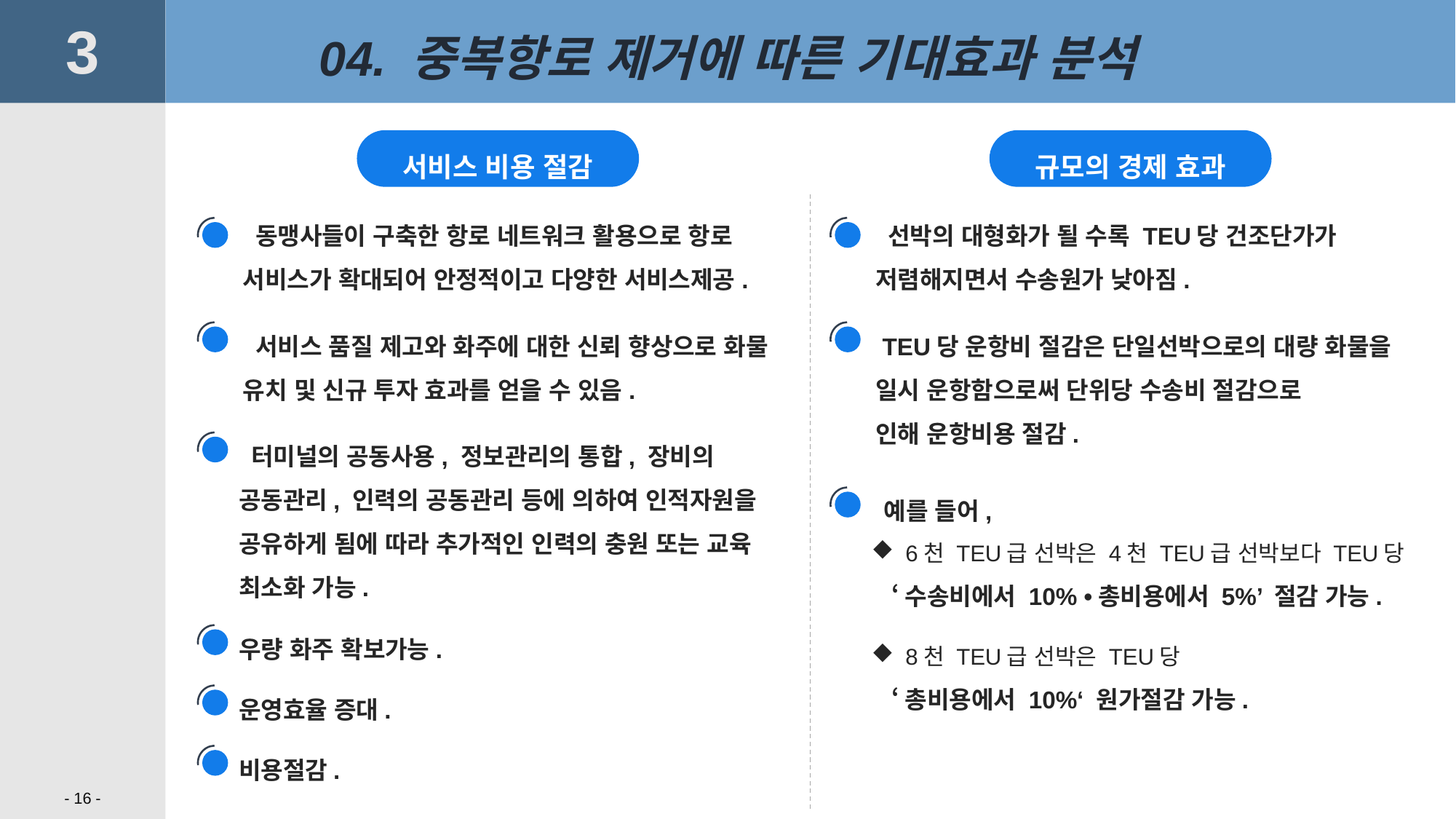

3
04. 중복항로 제거에 따른 기대효과 분석
서비스 비용 절감
규모의 경제 효과
 동맹사들이 구축한 항로 네트워크 활용으로 항로 서비스가 확대되어 안정적이고 다양한 서비스제공.
 선박의 대형화가 될 수록 TEU당 건조단가가 저렴해지면서 수송원가 낮아짐.

 서비스 품질 제고와 화주에 대한 신뢰 향상으로 화물 유치 및 신규 투자 효과를 얻을 수 있음.
 TEU당 운항비 절감은 단일선박으로의 대량 화물을 일시 운항함으로써 단위당 수송비 절감으로
인해 운항비용 절감.

 터미널의 공동사용, 정보관리의 통합, 장비의 공동관리, 인력의 공동관리 등에 의하여 인적자원을 공유하게 됨에 따라 추가적인 인력의 충원 또는 교육 최소화 가능.

 예를 들어,
6천 TEU급 선박은 4천 TEU급 선박보다 TEU당
   ‘수송비에서 10% •총비용에서 5%’ 절감 가능.

8천 TEU급 선박은 TEU당
   ‘총비용에서 10%‘ 원가절감 가능.

우량 화주 확보가능.

운영효율 증대.

비용절감.

- 16 -